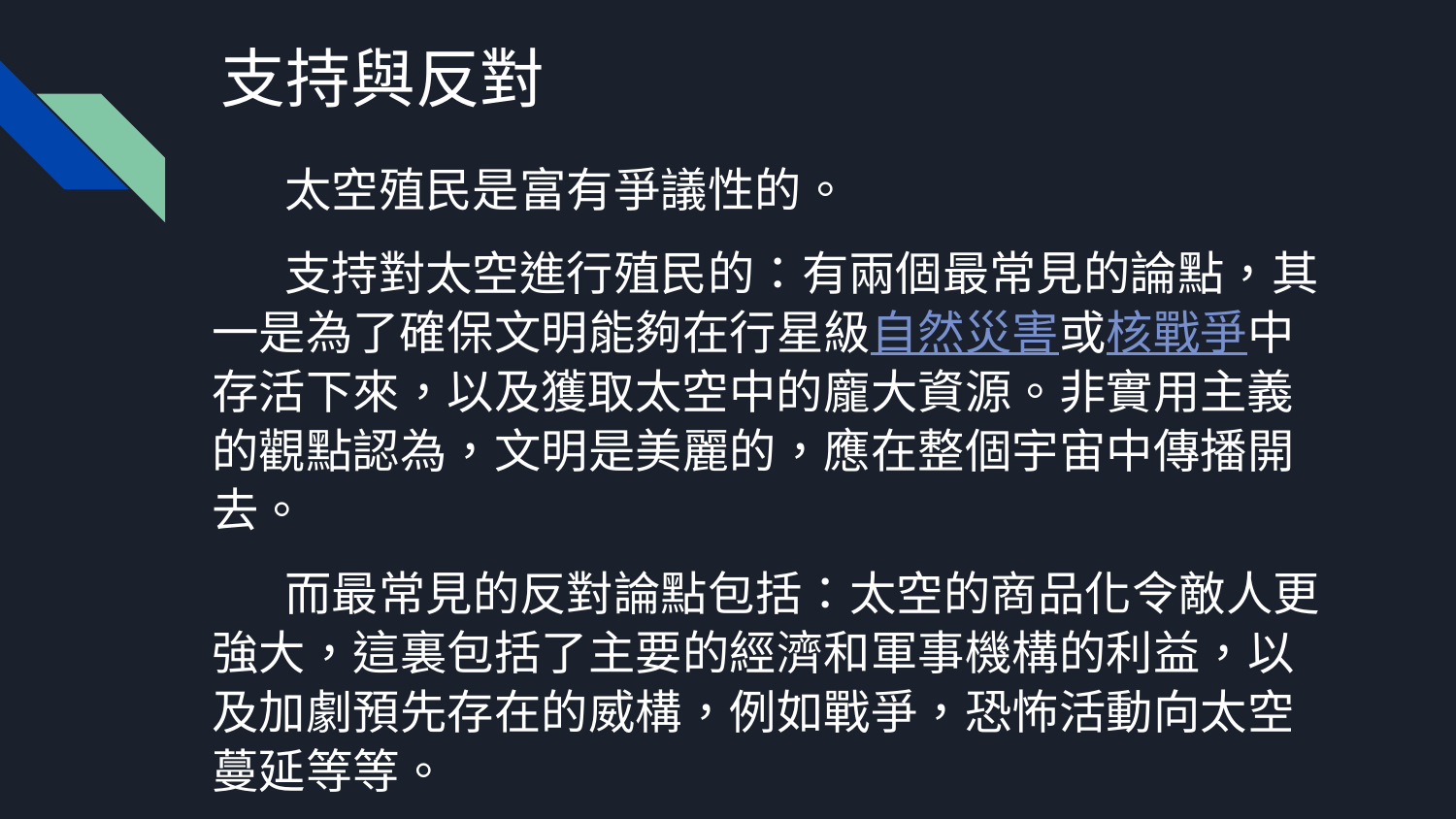

# 支持與反對
太空殖民是富有爭議性的。
支持對太空進行殖民的：有兩個最常見的論點，其一是為了確保文明能夠在行星級自然災害或核戰爭中存活下來，以及獲取太空中的龐大資源。非實用主義的觀點認為，文明是美麗的，應在整個宇宙中傳播開去。
而最常見的反對論點包括：太空的商品化令敵人更強大，這裏包括了主要的經濟和軍事機構的利益，以及加劇預先存在的威構，例如戰爭，恐怖活動向太空蔓延等等。